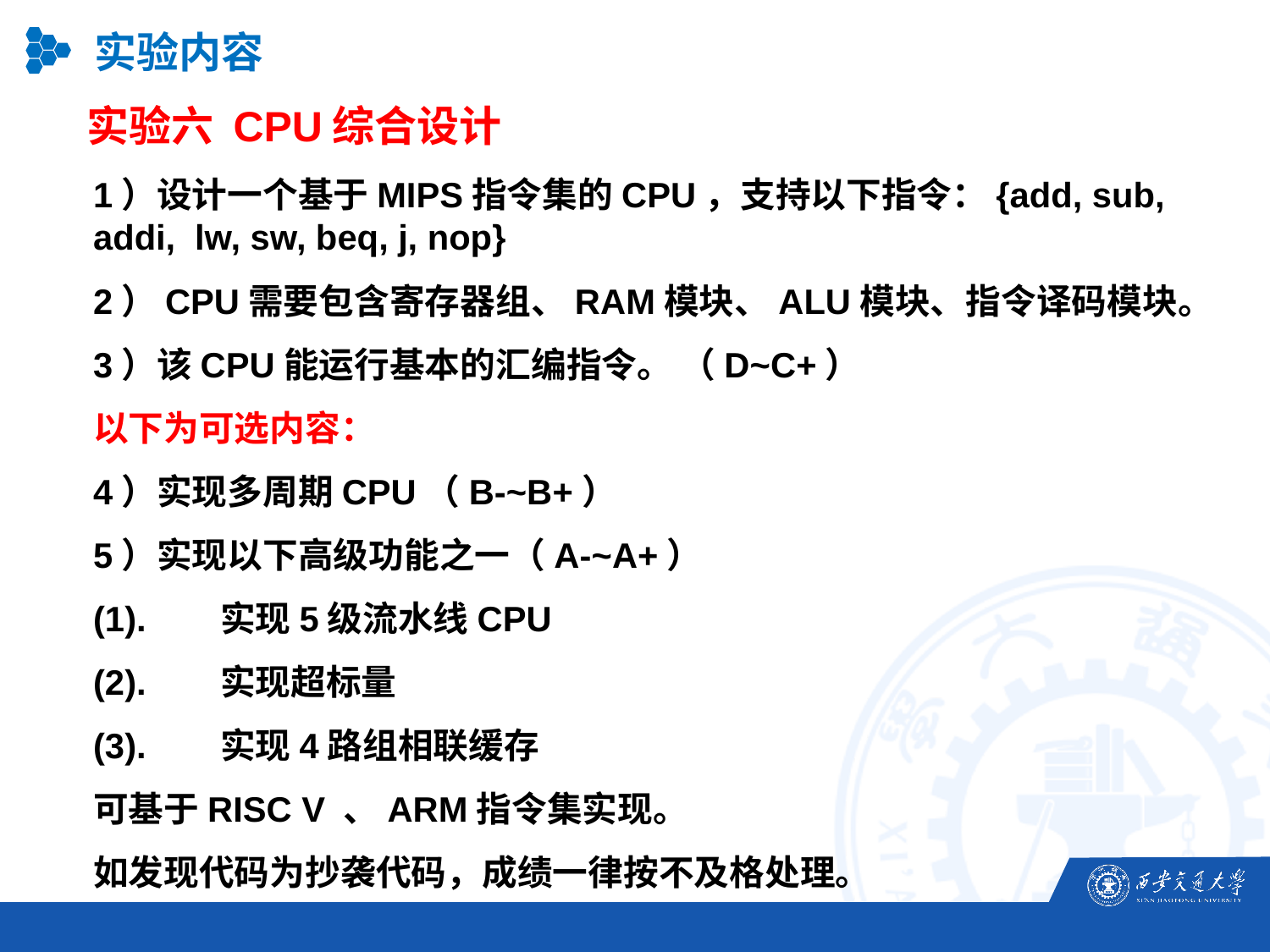

实验内容
实验六 CPU综合设计
1）设计一个基于MIPS指令集的CPU，支持以下指令：{add, sub, addi,  lw, sw, beq, j, nop}
2）CPU需要包含寄存器组、RAM模块、ALU模块、指令译码模块。
3）该CPU能运行基本的汇编指令。 （D~C+）
以下为可选内容：
4）实现多周期CPU（B-~B+）
5）实现以下高级功能之一（A-~A+）
(1).	实现5级流水线CPU
(2).	实现超标量
(3).	实现4路组相联缓存
可基于RISC V 、ARM指令集实现。
如发现代码为抄袭代码，成绩一律按不及格处理。